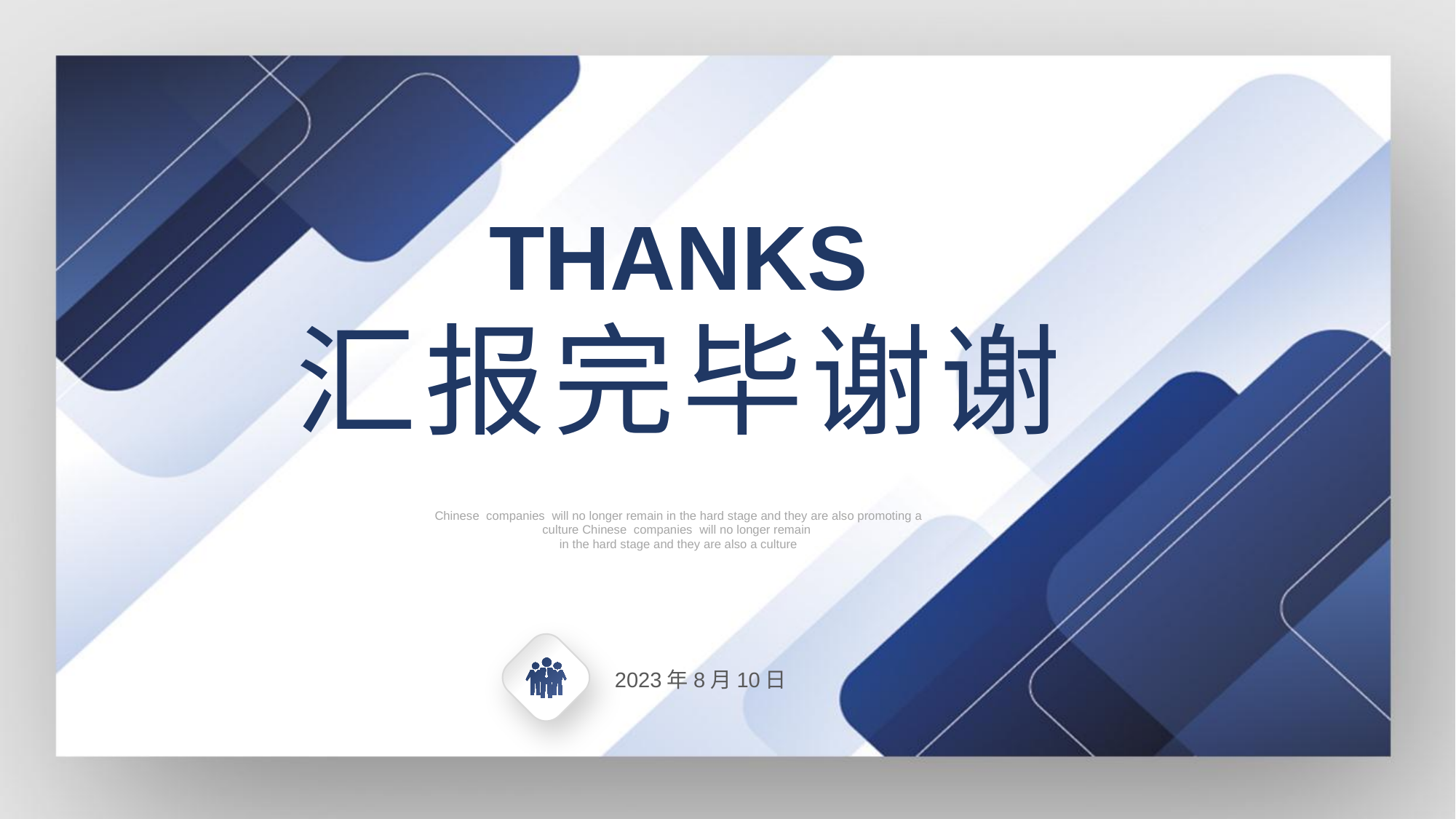

THANKS
汇报完毕谢谢
Chinese  companies  will no longer remain in the hard stage and they are also promoting a culture Chinese  companies  will no longer remain
in the hard stage and they are also a culture

2023年8月10日